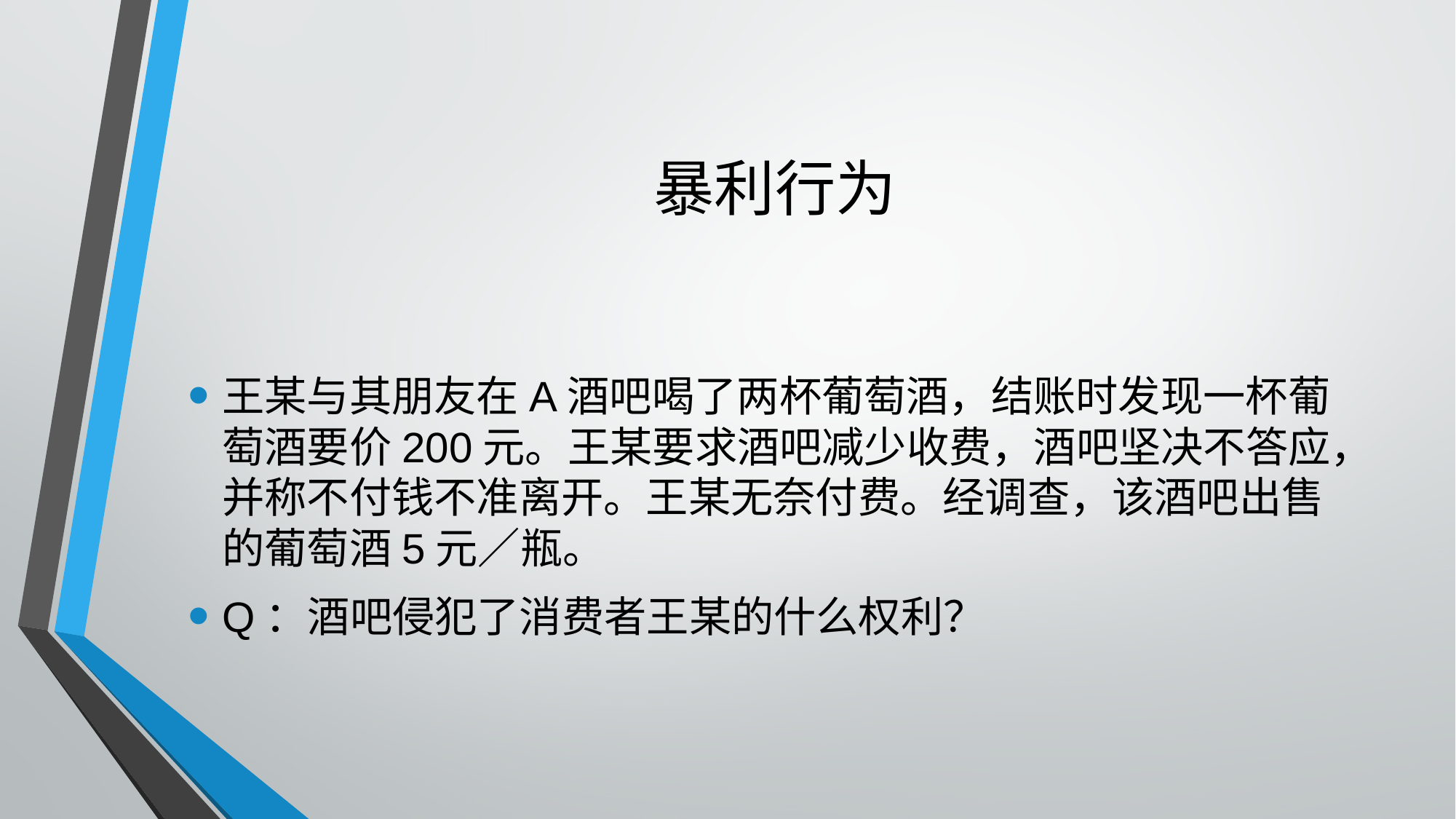

# 暴利行为
王某与其朋友在A酒吧喝了两杯葡萄酒，结账时发现一杯葡萄酒要价200元。王某要求酒吧减少收费，酒吧坚决不答应，并称不付钱不准离开。王某无奈付费。经调查，该酒吧出售的葡萄酒5元／瓶。
Q：酒吧侵犯了消费者王某的什么权利？